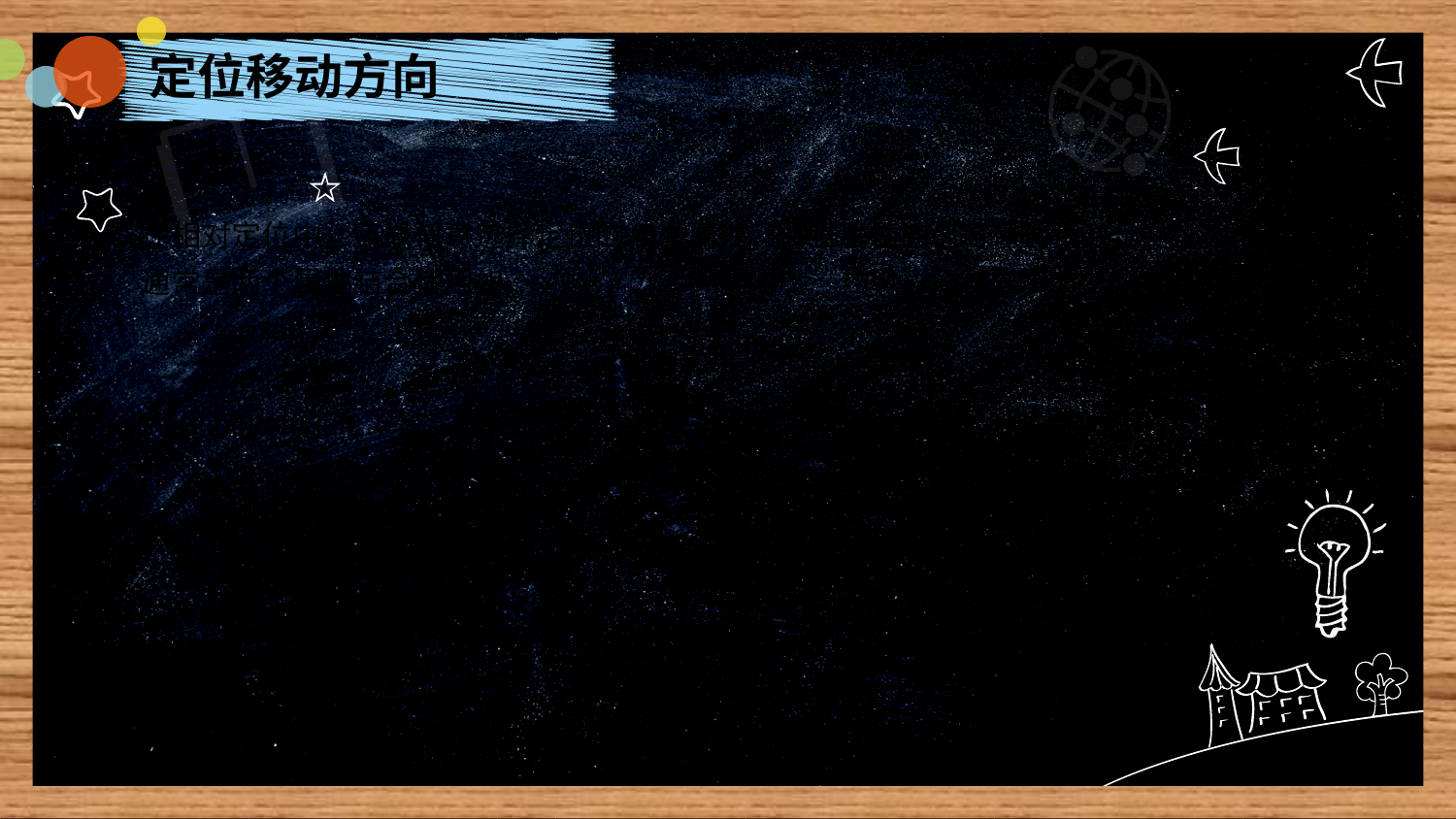

定位移动方向

在相对定位中，可以任意选择定位的4个属性，并且属性的值可以为负数，通常是两个属性结合使用如:
top left ；
top right ；
bottom left ；
bottom right;